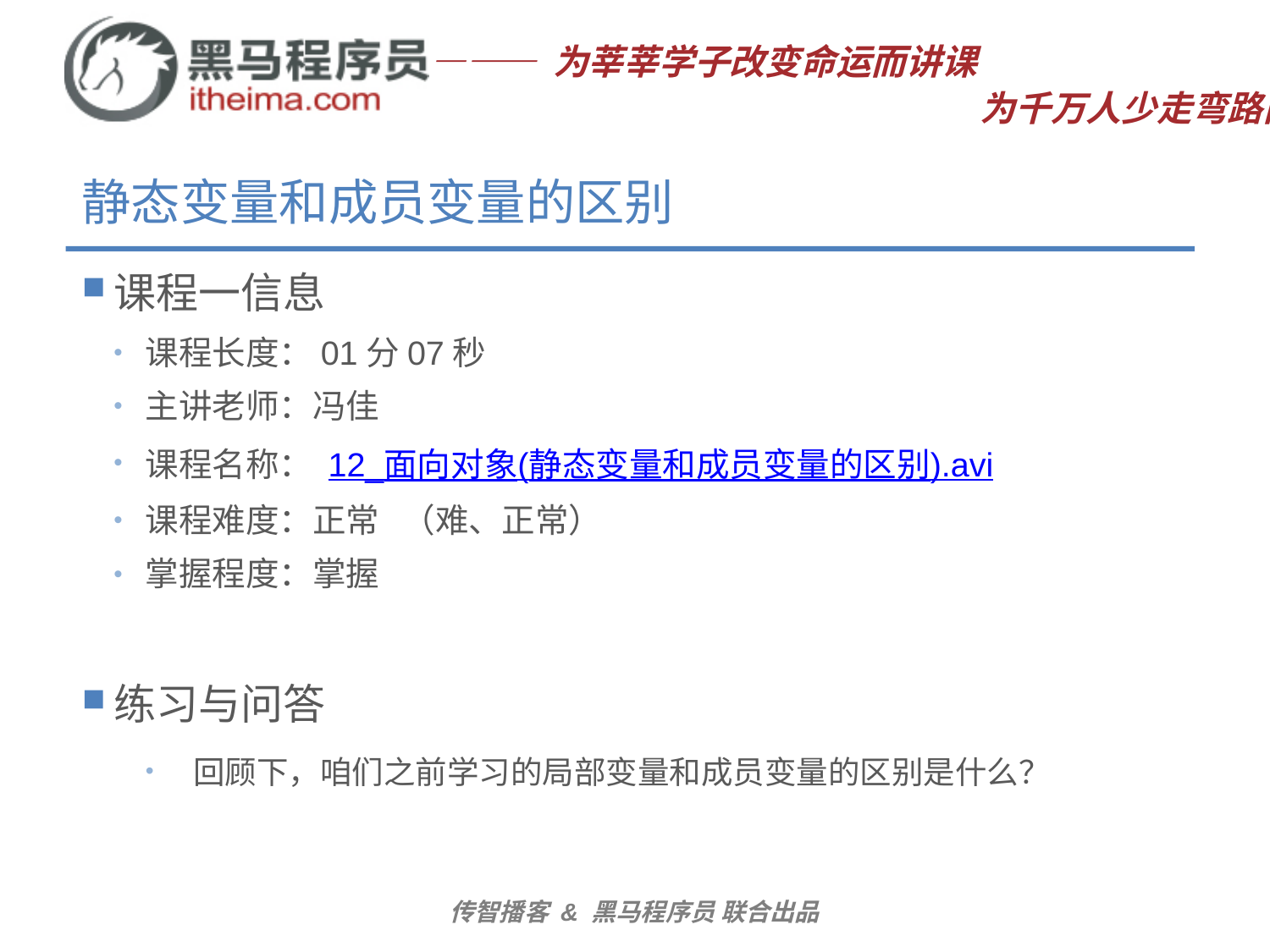

# 静态变量和成员变量的区别
课程一信息
课程长度：01分07秒
主讲老师：冯佳
课程名称： 12_面向对象(静态变量和成员变量的区别).avi
课程难度：正常   （难、正常）
掌握程度：掌握

练习与问答
回顾下，咱们之前学习的局部变量和成员变量的区别是什么？